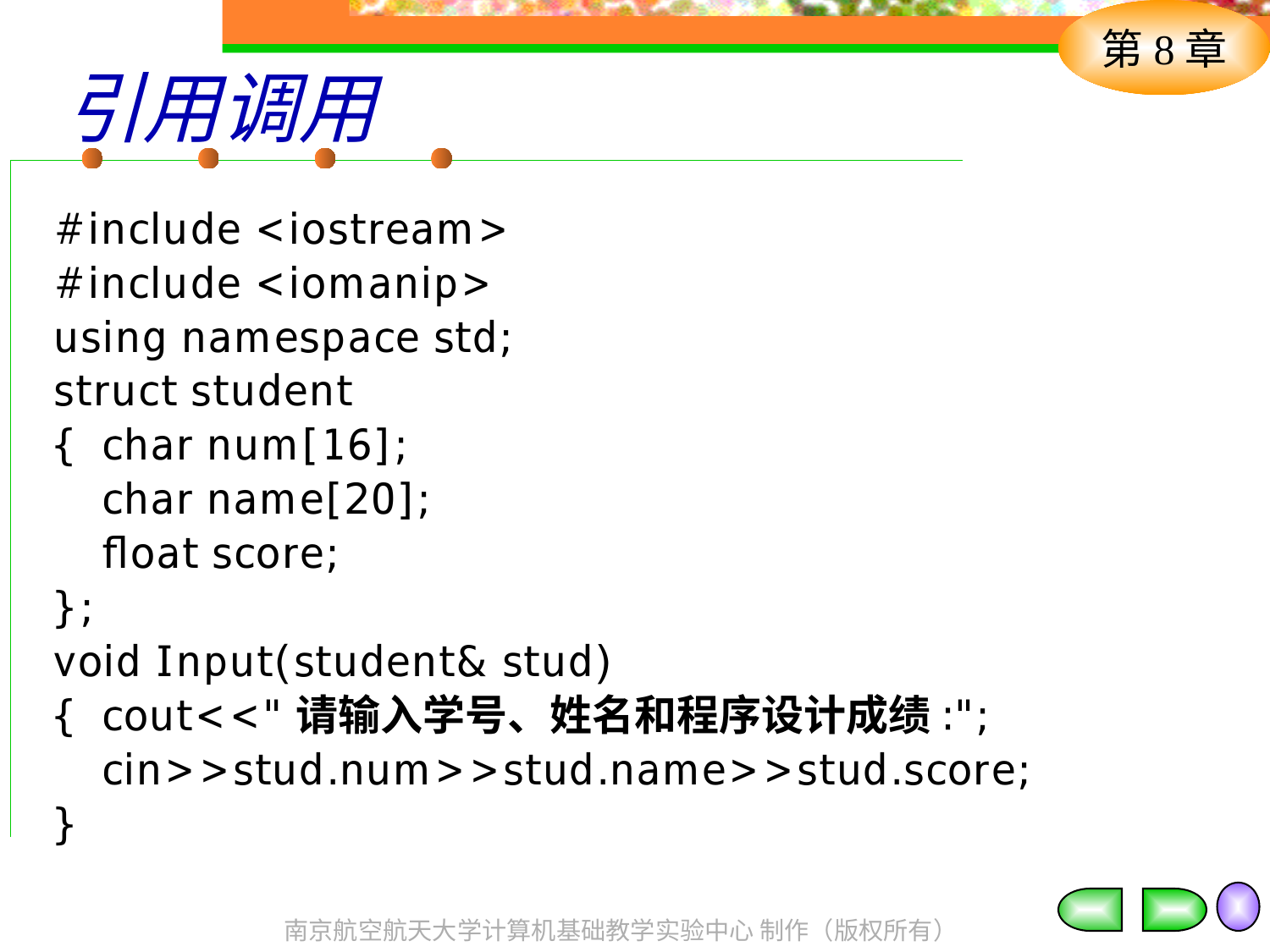

# 引用调用
#include <iostream>
#include <iomanip>
using namespace std;
struct student
{	char num[16];
	char name[20];
	float score;
};
void Input(student& stud)
{	cout<<"请输入学号、姓名和程序设计成绩:";
	cin>>stud.num>>stud.name>>stud.score;
}